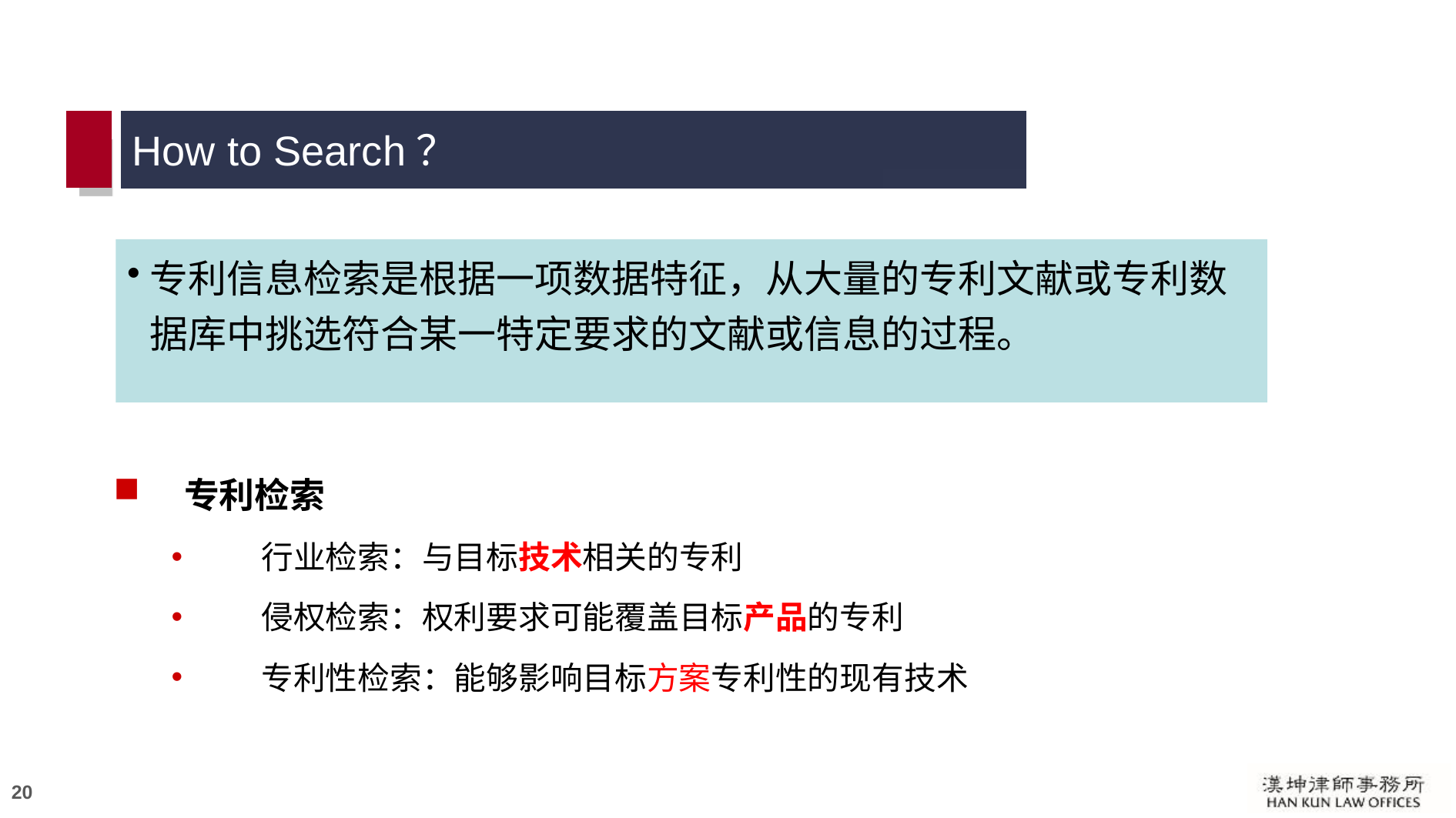

# How to Search？
专利信息检索是根据一项数据特征，从大量的专利文献或专利数据库中挑选符合某一特定要求的文献或信息的过程。
专利检索
行业检索：与目标技术相关的专利
侵权检索：权利要求可能覆盖目标产品的专利
专利性检索：能够影响目标方案专利性的现有技术